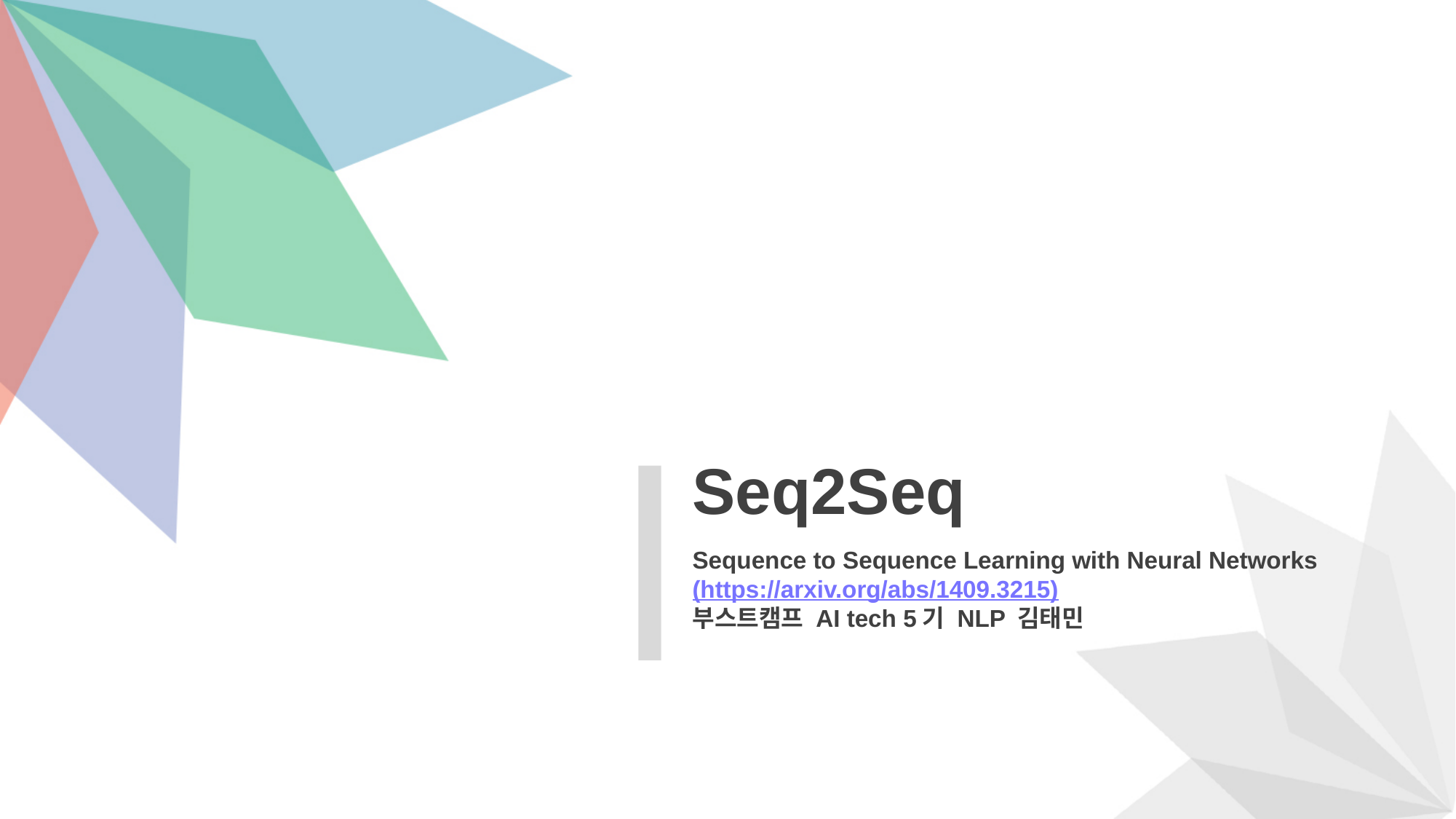

Seq2Seq

Sequence to Sequence Learning with Neural Networks
(https://arxiv.org/abs/1409.3215)
부스트캠프 AI tech 5기 NLP 김태민